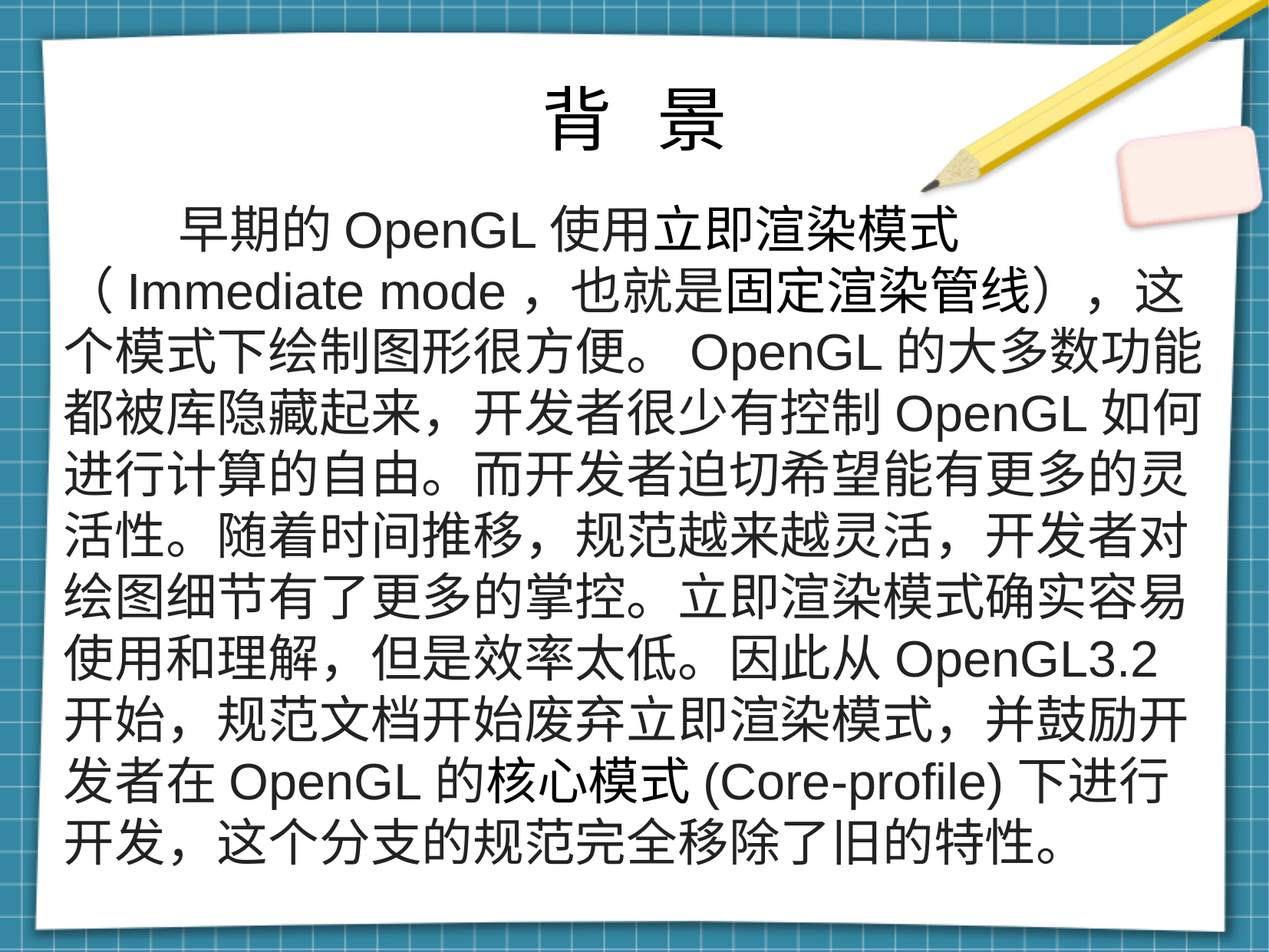

背	景
	早期的OpenGL使用立即渲染模式（Immediate mode，也就是固定渲染管线），这个模式下绘制图形很方便。OpenGL的大多数功能都被库隐藏起来，开发者很少有控制OpenGL如何进行计算的自由。而开发者迫切希望能有更多的灵活性。随着时间推移，规范越来越灵活，开发者对绘图细节有了更多的掌控。立即渲染模式确实容易使用和理解，但是效率太低。因此从OpenGL3.2开始，规范文档开始废弃立即渲染模式，并鼓励开发者在OpenGL的核心模式(Core-profile)下进行开发，这个分支的规范完全移除了旧的特性。